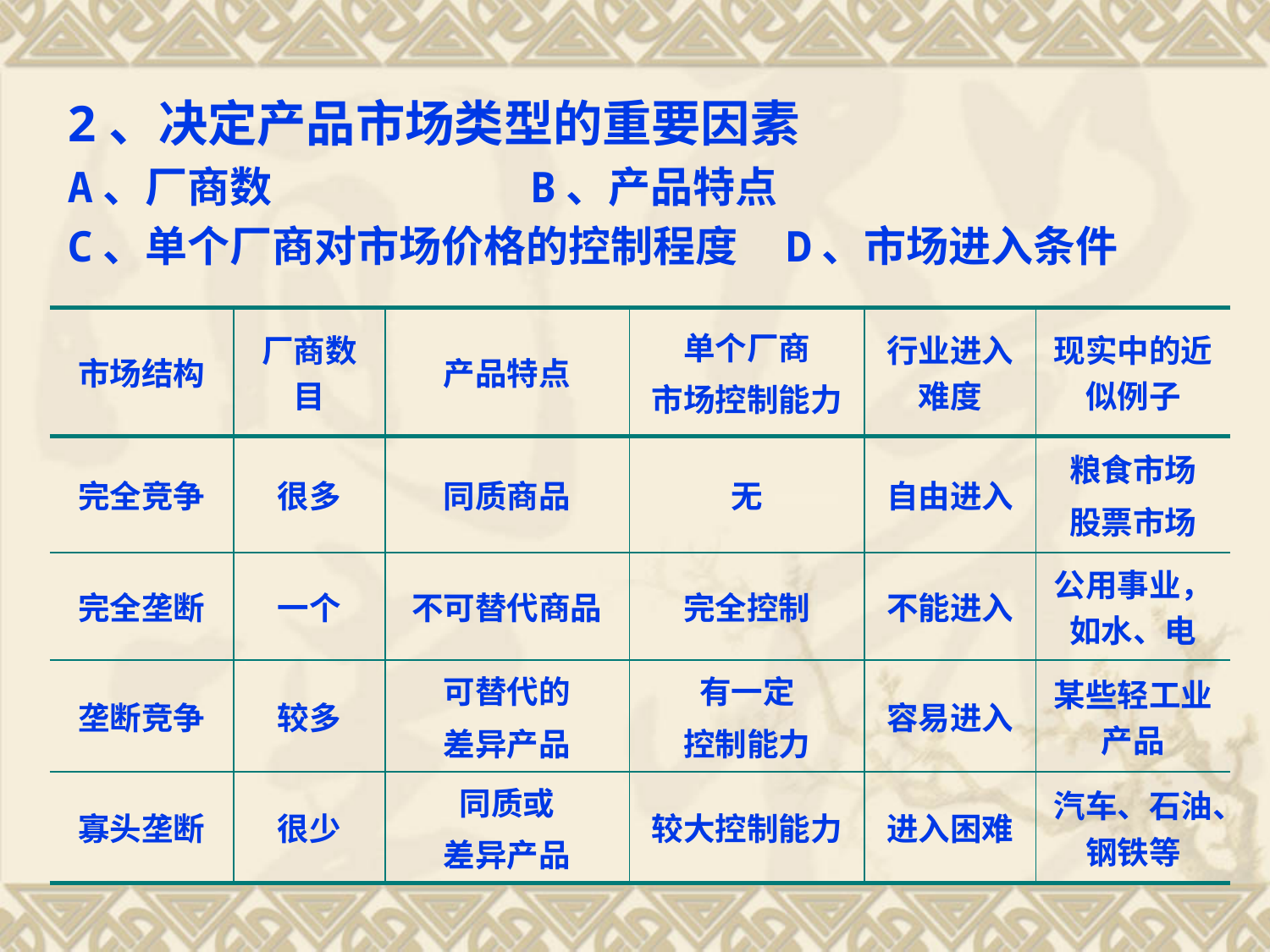

2、决定产品市场类型的重要因素
A、厂商数                          B、产品特点
C、单个厂商对市场价格的控制程度    D、市场进入条件
| 市场结构 | 厂商数目 | 产品特点 | 单个厂商 市场控制能力 | 行业进入难度 | 现实中的近似例子 |
| --- | --- | --- | --- | --- | --- |
| 完全竞争 | 很多 | 同质商品 | 无 | 自由进入 | 粮食市场 股票市场 |
| 完全垄断 | 一个 | 不可替代商品 | 完全控制 | 不能进入 | 公用事业，如水、电 |
| 垄断竞争 | 较多 | 可替代的 差异产品 | 有一定 控制能力 | 容易进入 | 某些轻工业产品 |
| 寡头垄断 | 很少 | 同质或 差异产品 | 较大控制能力 | 进入困难 | 汽车、石油、钢铁等 |